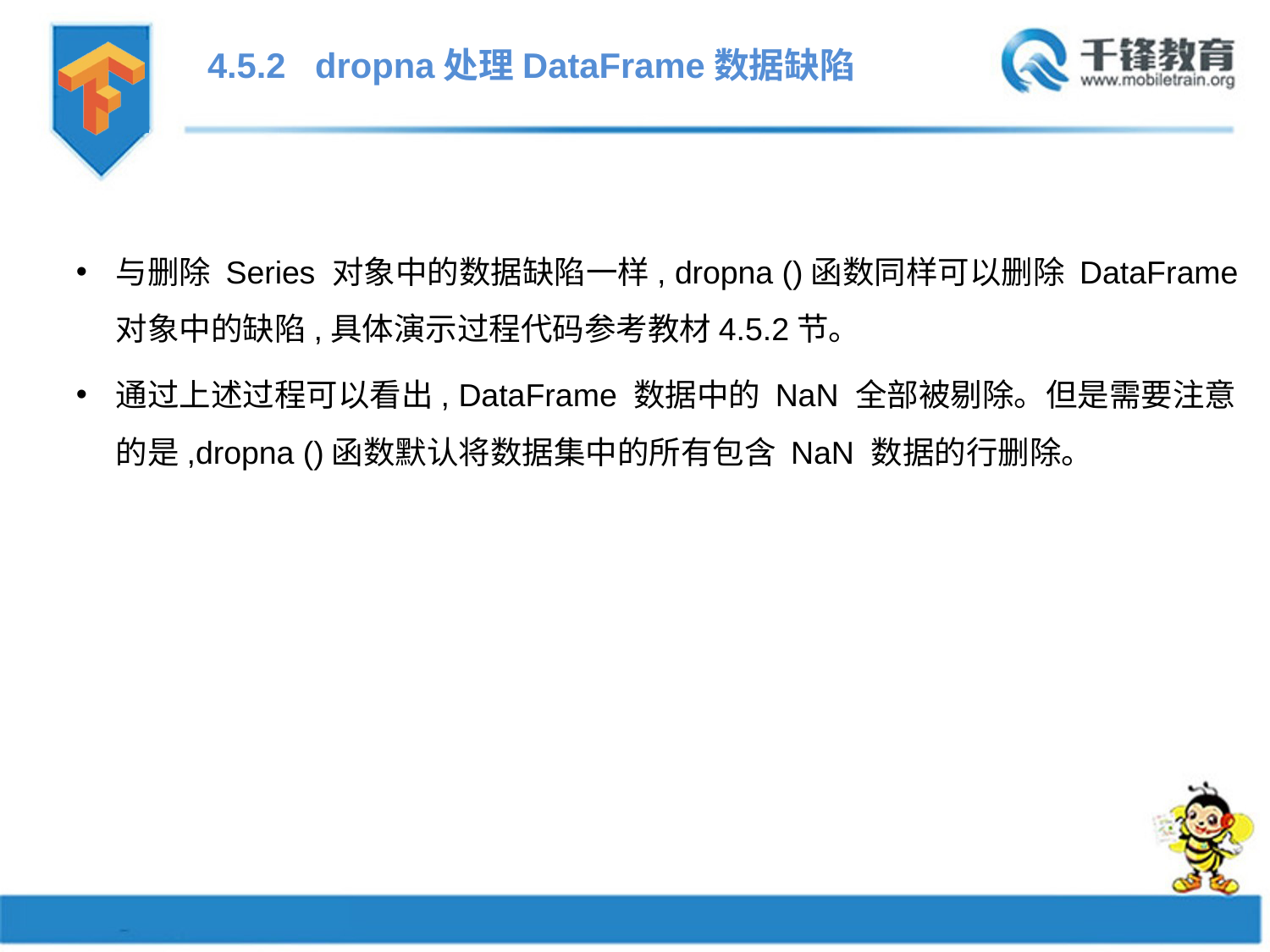

4.5.2   dropna处理DataFrame数据缺陷
与删除 Series 对象中的数据缺陷一样, dropna ()函数同样可以删除 DataFrame 对象中的缺陷,具体演示过程代码参考教材4.5.2节。
通过上述过程可以看出, DataFrame 数据中的 NaN 全部被剔除。但是需要注意的是,dropna ()函数默认将数据集中的所有包含 NaN 数据的行删除。